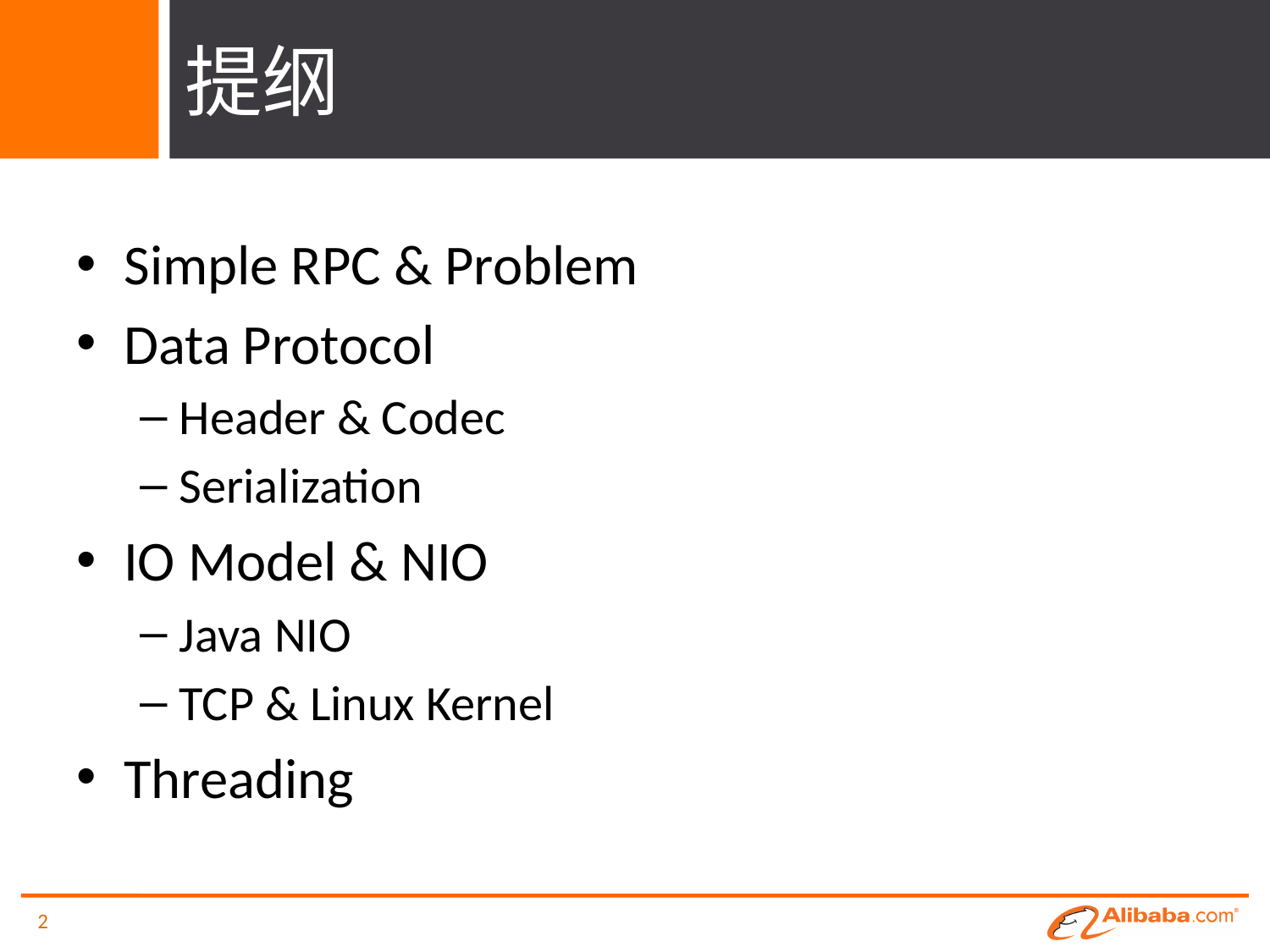

# 提纲
Simple RPC & Problem
Data Protocol
Header & Codec
Serialization
IO Model & NIO
Java NIO
TCP & Linux Kernel
Threading
2